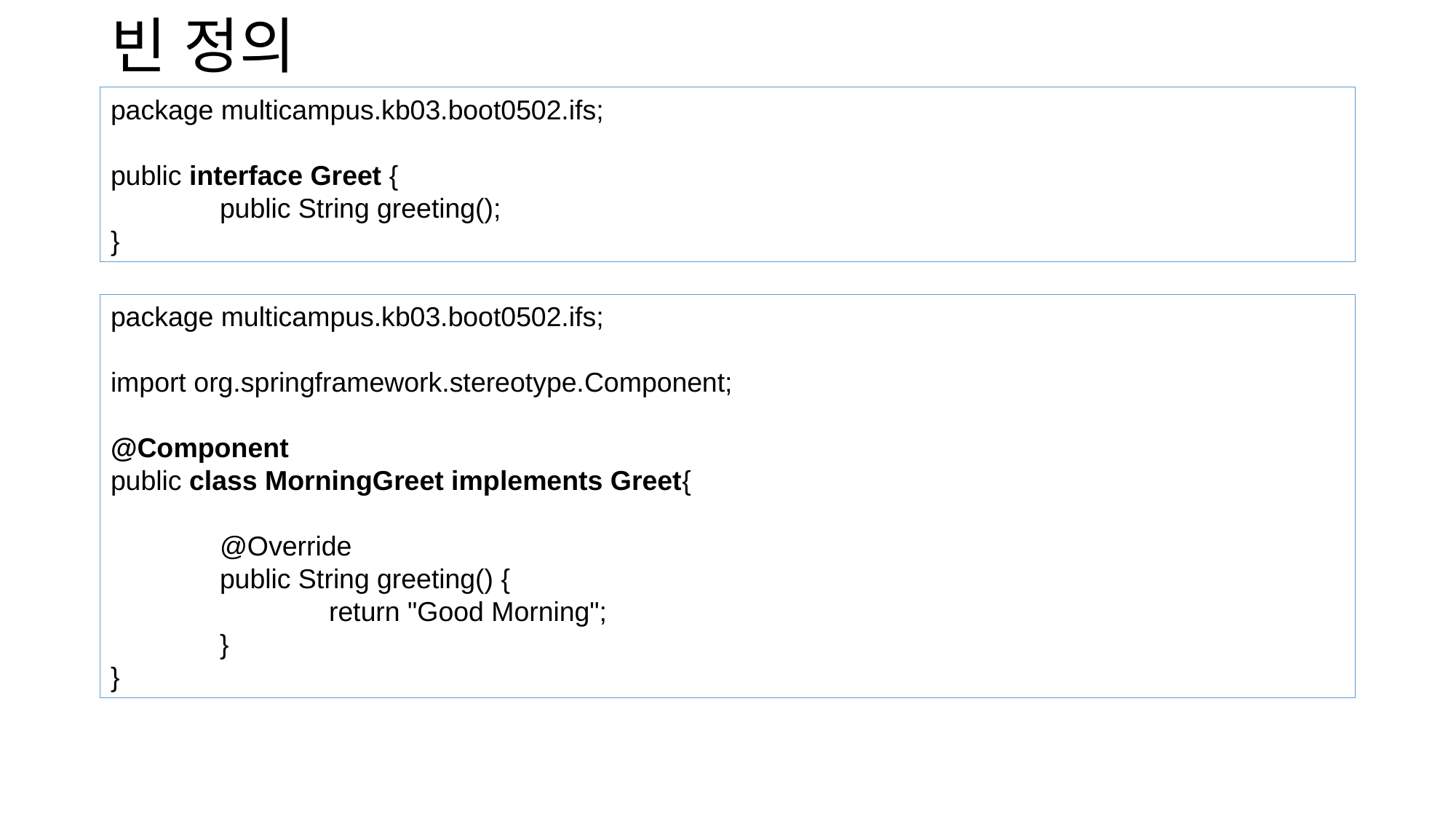

# 빈 정의
package multicampus.kb03.boot0502.ifs;

public interface Greet {
	public String greeting();
}

package multicampus.kb03.boot0502.ifs;

import org.springframework.stereotype.Component;

@Component
public class MorningGreet implements Greet{

	@Override
	public String greeting() {
		return "Good Morning";
	}
}